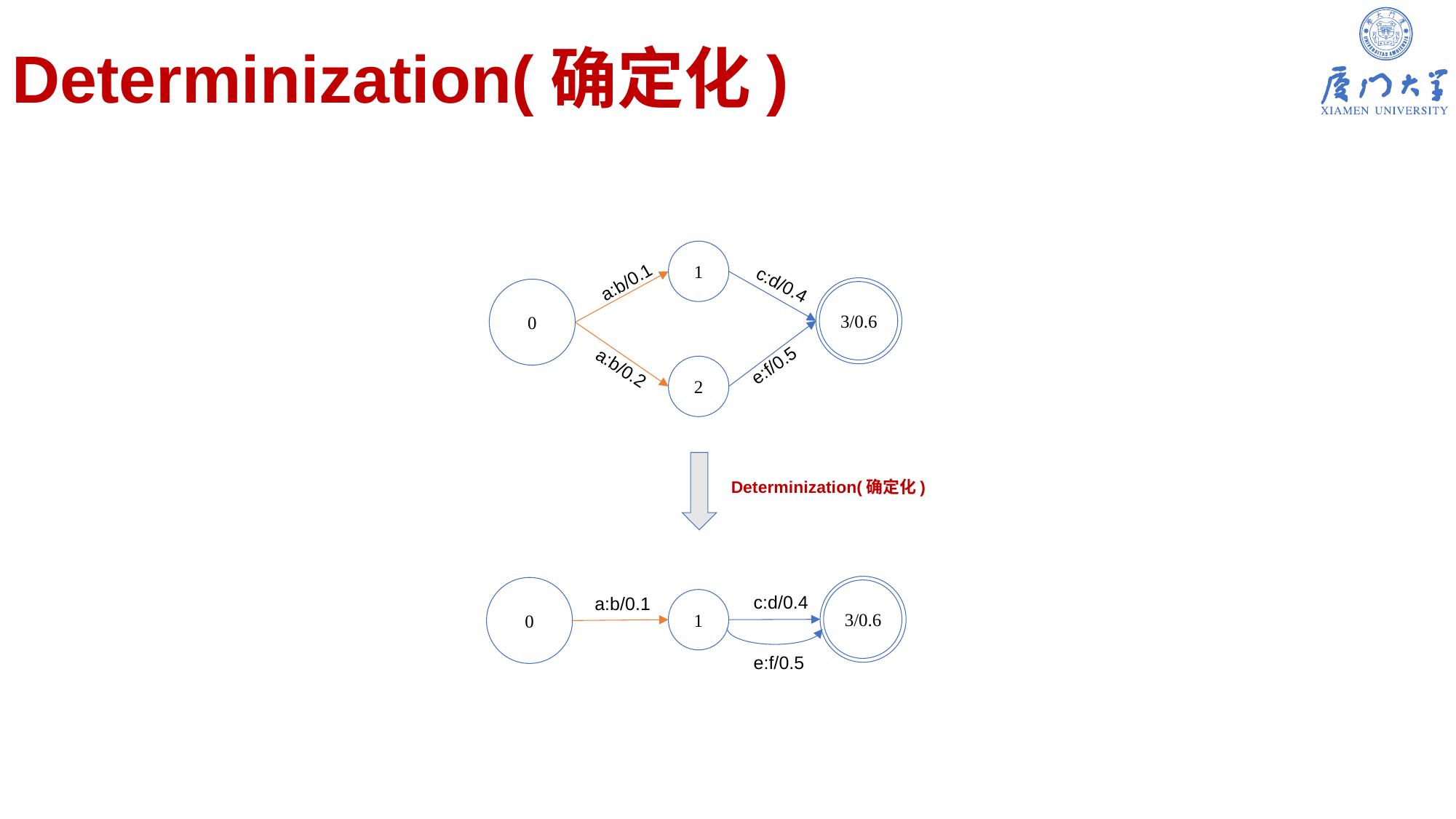

Determinization(确定化)
1
a:b/0.1
c:d/0.4
3/0.6

0
e:f/0.5
a:b/0.2
2

# Determinization(确定化)
3/0.6

0
c:d/0.4
a:b/0.1
1

e:f/0.5